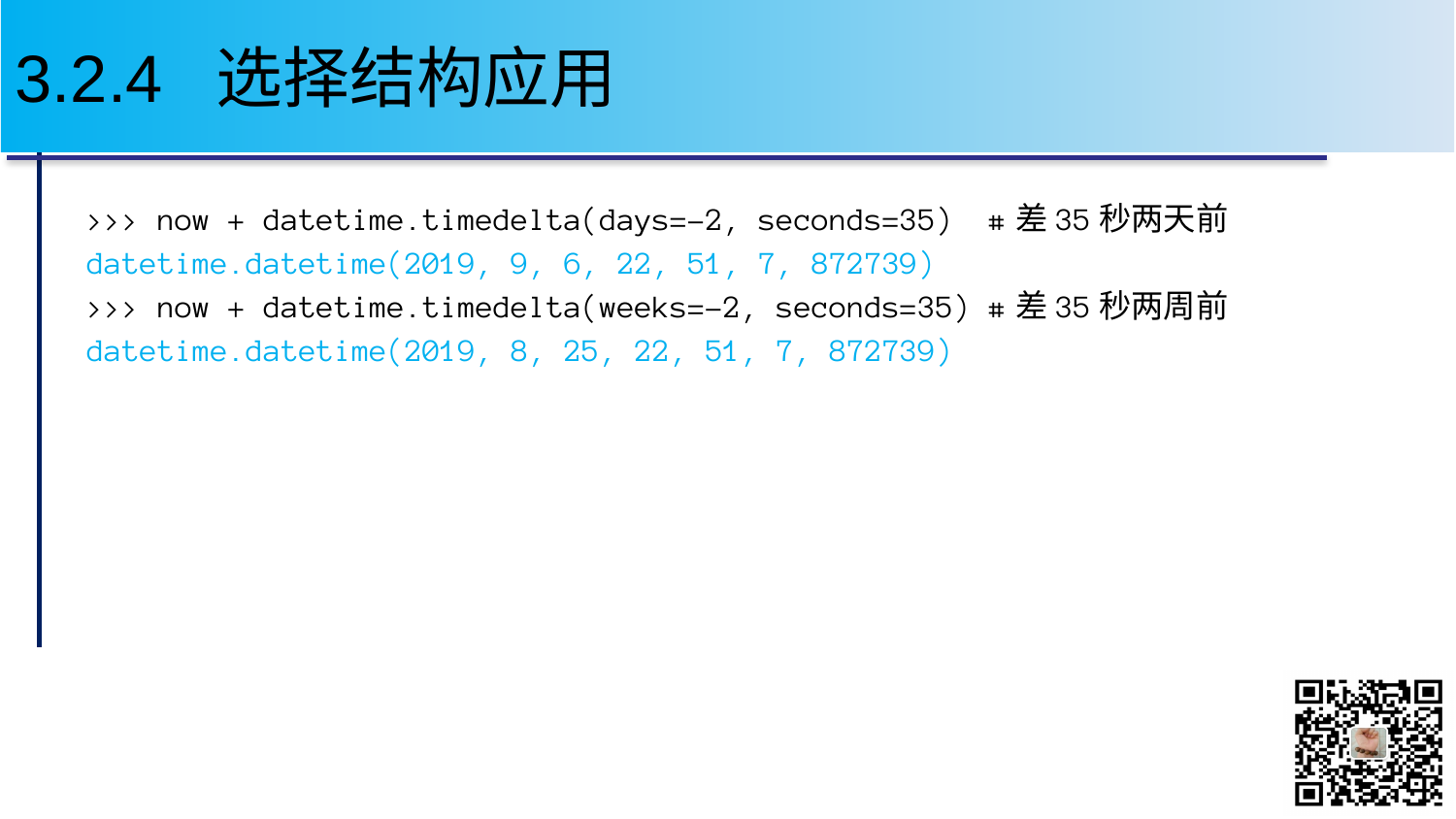

# 3.2.4  选择结构应用
>>> now + datetime.timedelta(days=-2, seconds=35)  #差35秒两天前
datetime.datetime(2019, 9, 6, 22, 51, 7, 872739)
>>> now + datetime.timedelta(weeks=-2, seconds=35) #差35秒两周前
datetime.datetime(2019, 8, 25, 22, 51, 7, 872739)